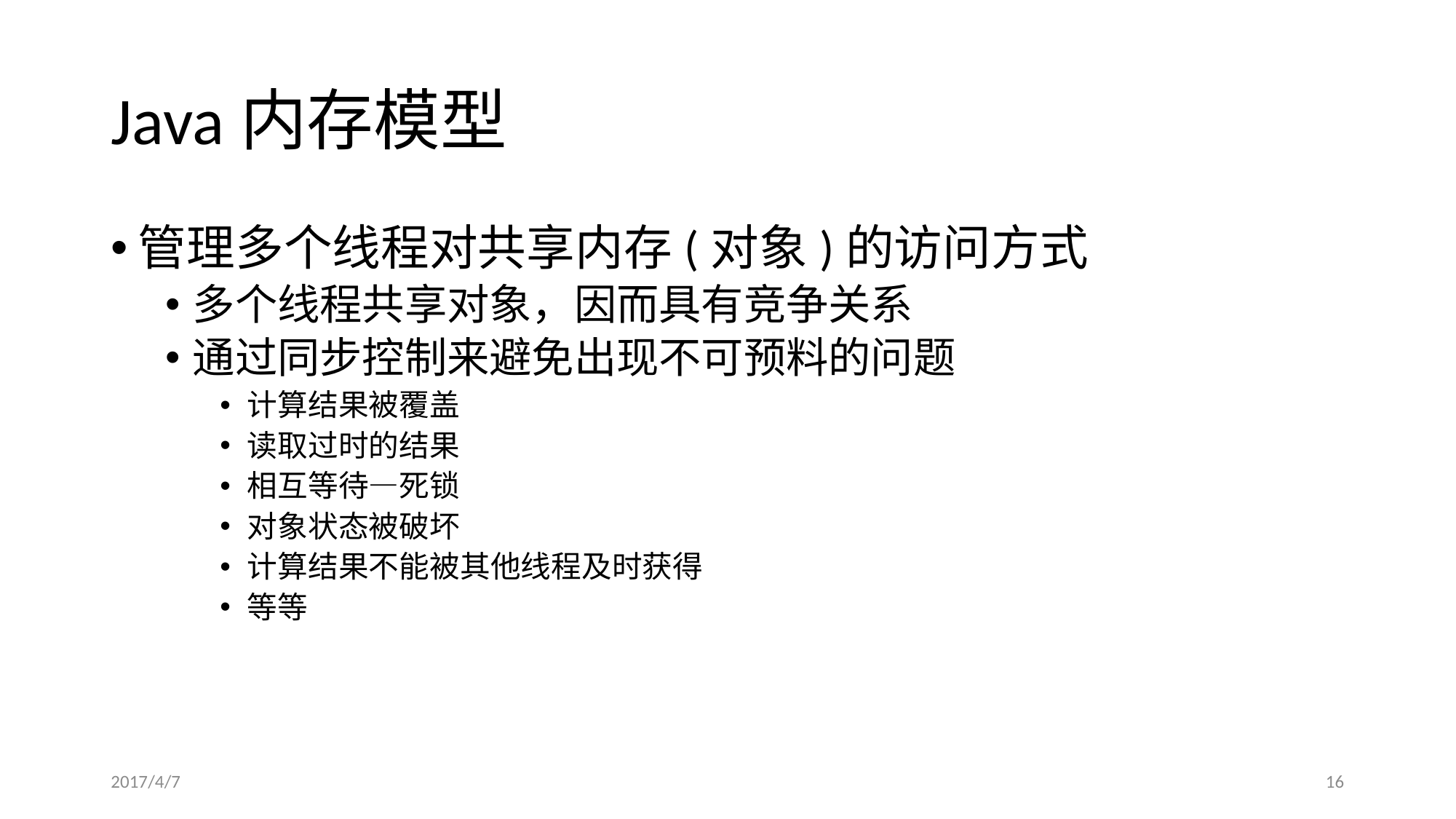

# Java内存模型
管理多个线程对共享内存(对象)的访问方式
多个线程共享对象，因而具有竞争关系
通过同步控制来避免出现不可预料的问题
计算结果被覆盖
读取过时的结果
相互等待—死锁
对象状态被破坏
计算结果不能被其他线程及时获得
等等
2017/4/7
16